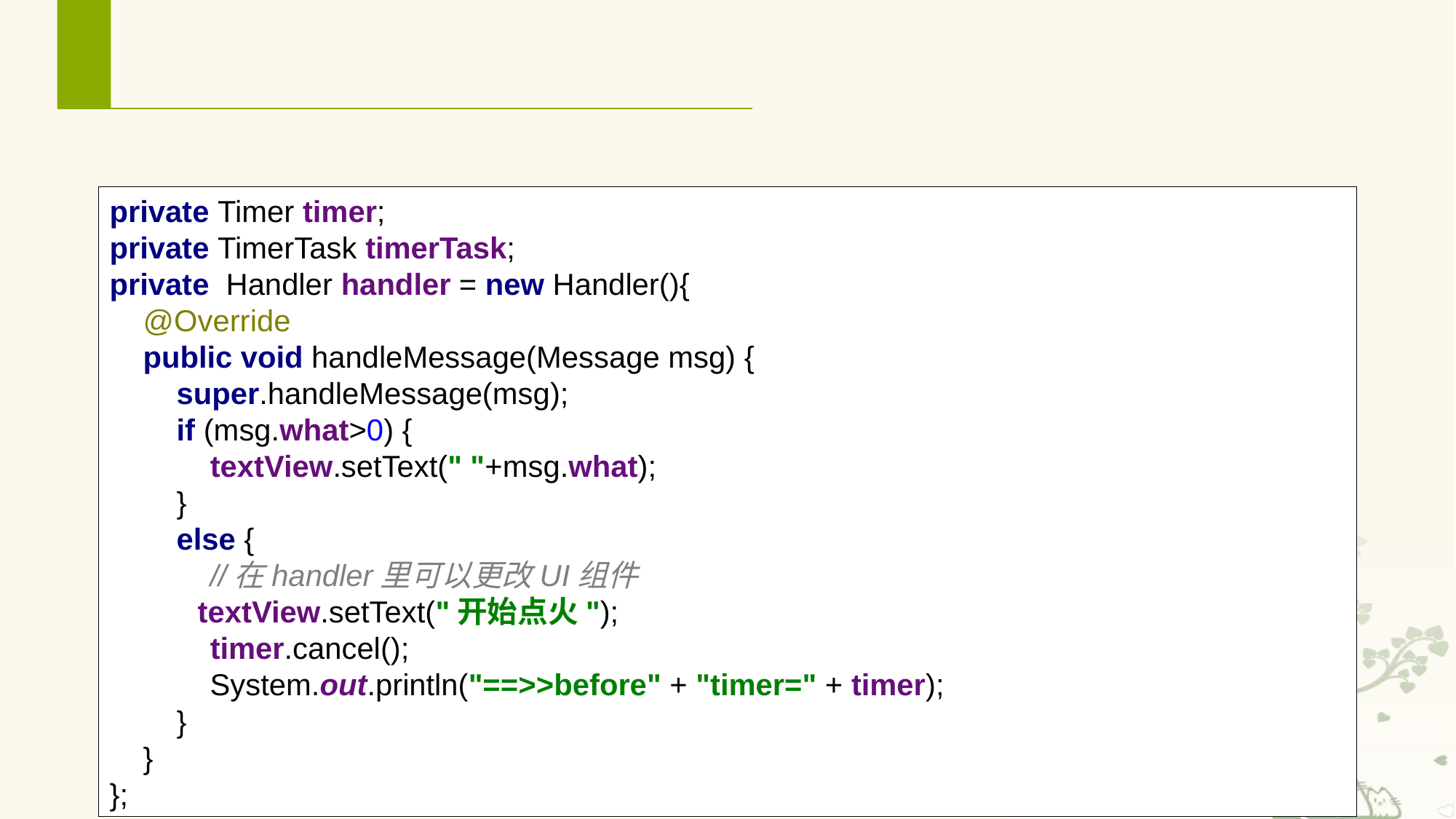

# 点火倒计时  - 关键代码
声明属性变量：关键代码如下。

private Timer timer;
private TimerTask timerTask;
private  Handler handler = new Handler(){
    @Override
    public void handleMessage(Message msg) {
        super.handleMessage(msg);
        if (msg.what>0) {
            textView.setText(" "+msg.what);
        }
        else {
            //在handler里可以更改UI组件
            textView.setText("开始点火");
            timer.cancel();
            System.out.println("==>>before" + "timer=" + timer);
        }
    }
};